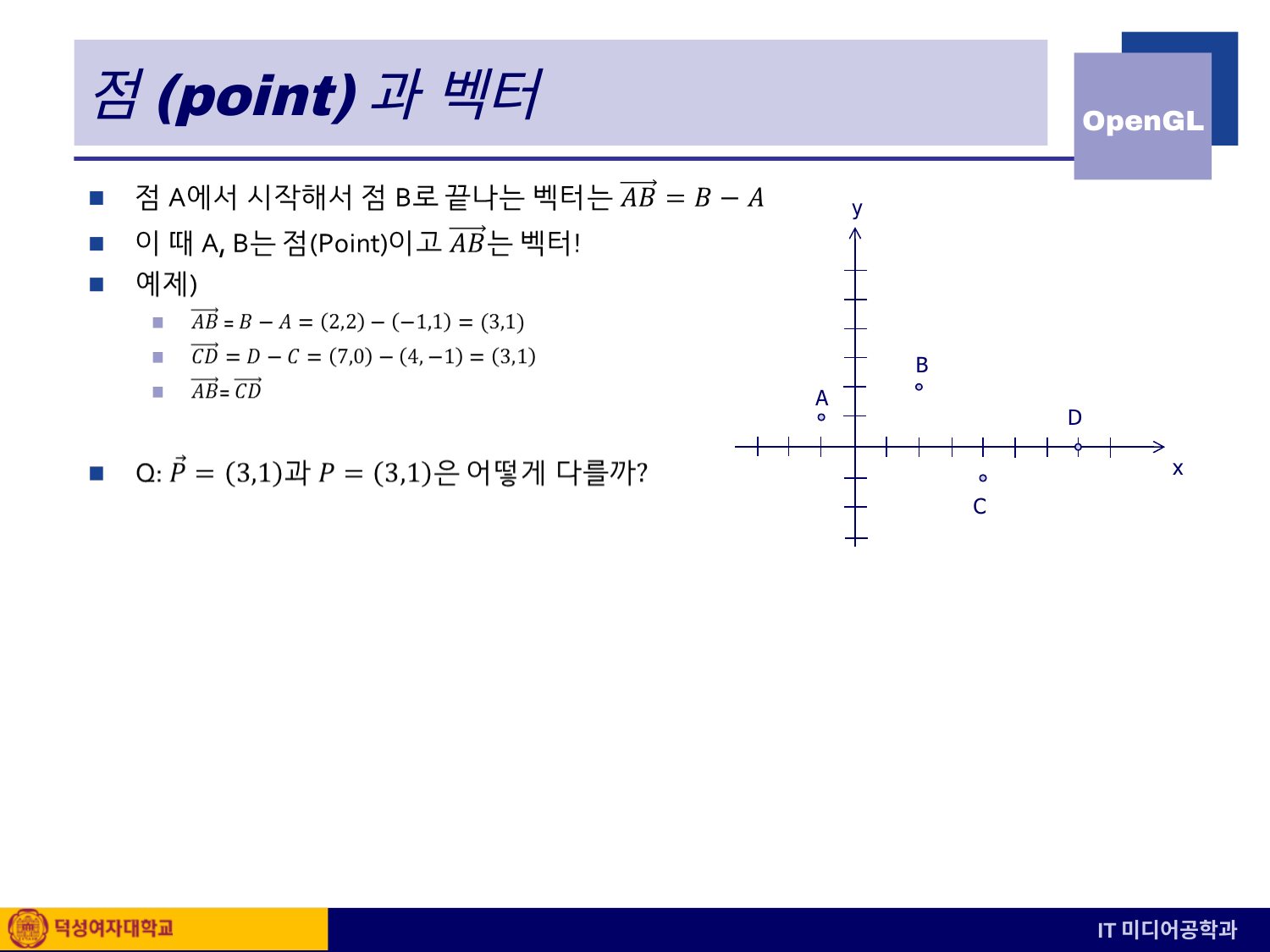

# 점(point)과 벡터

y

x
B
A

D

C